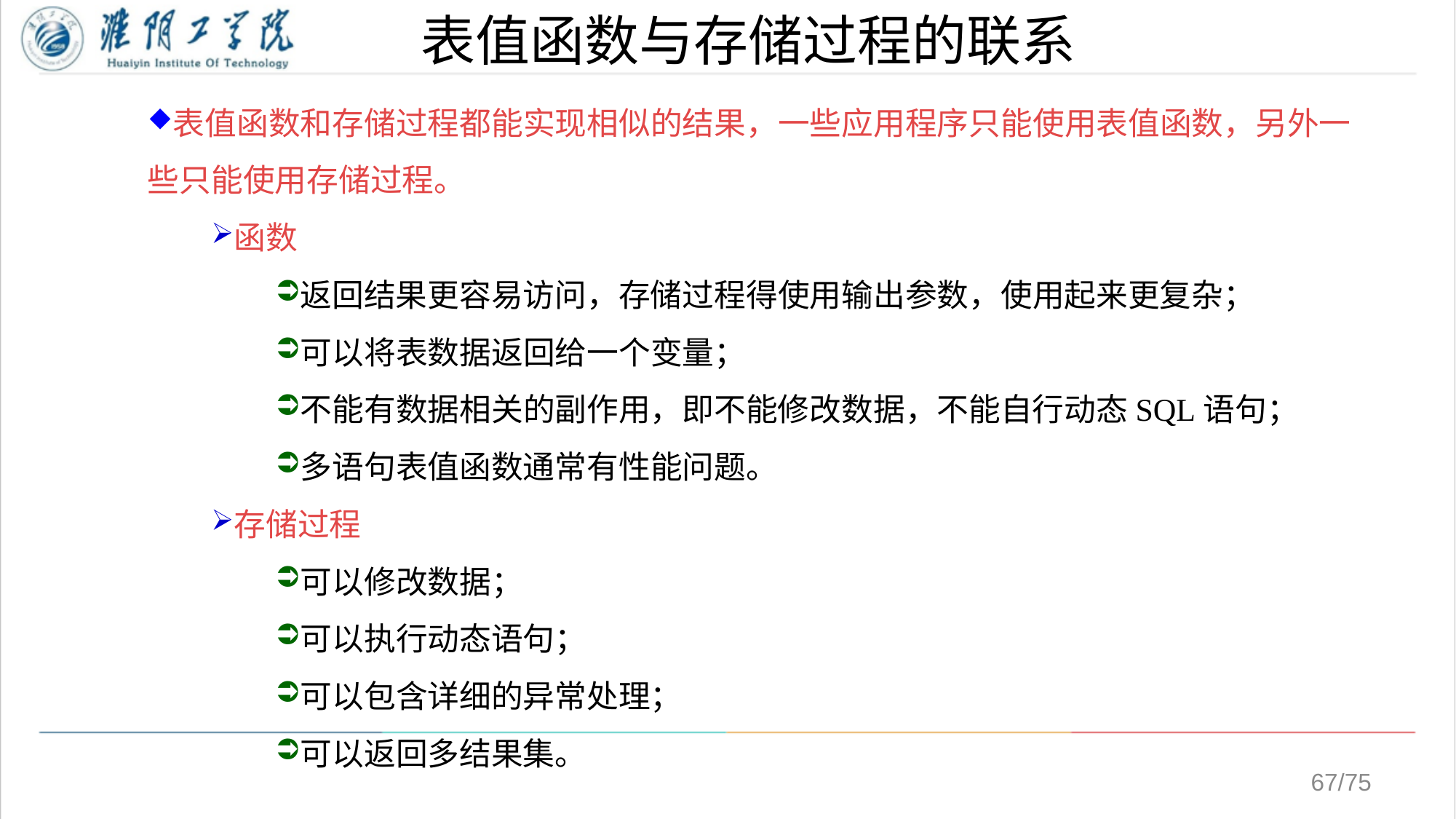

# 表值函数与存储过程的联系
表值函数和存储过程都能实现相似的结果，一些应用程序只能使用表值函数，另外一些只能使用存储过程。
函数
返回结果更容易访问，存储过程得使用输出参数，使用起来更复杂；
可以将表数据返回给一个变量；
不能有数据相关的副作用，即不能修改数据，不能自行动态SQL语句；
多语句表值函数通常有性能问题。
存储过程
可以修改数据；
可以执行动态语句；
可以包含详细的异常处理；
可以返回多结果集。

67/75